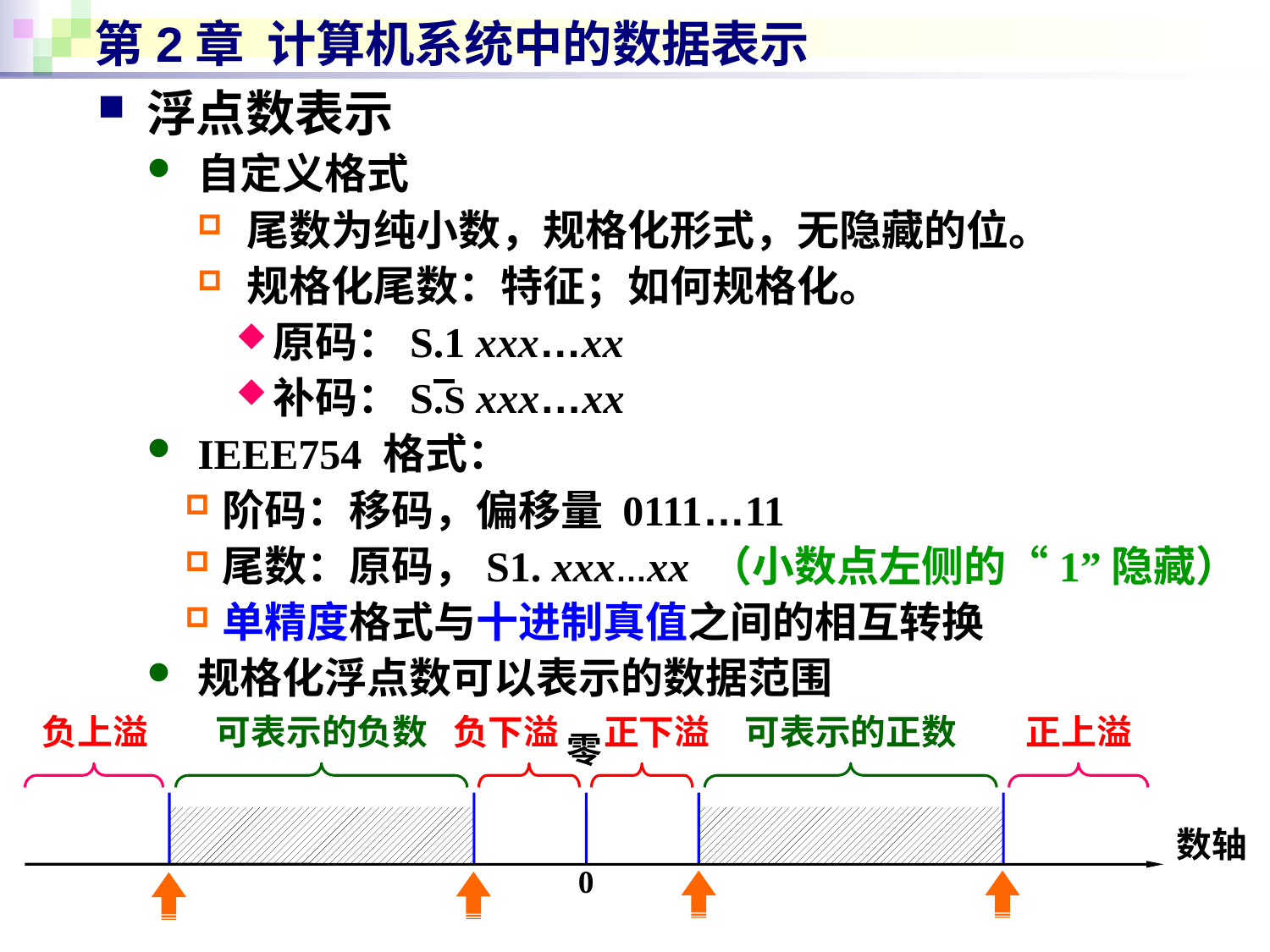

# 第2章  计算机系统中的数据表示
浮点数表示
自定义格式
尾数为纯小数，规格化形式，无隐藏的位。
规格化尾数：特征；如何规格化。
原码：S.1 xxx…xx
补码：S.S xxx…xx
IEEE754 格式：
阶码：移码，偏移量 0111…11
尾数：原码，S1. xxx…xx （小数点左侧的“1”隐藏）
单精度格式与十进制真值之间的相互转换
规格化浮点数可以表示的数据范围

负上溢
可表示的负数
负下溢
正下溢
可表示的正数
正上溢

零

数轴
0

17